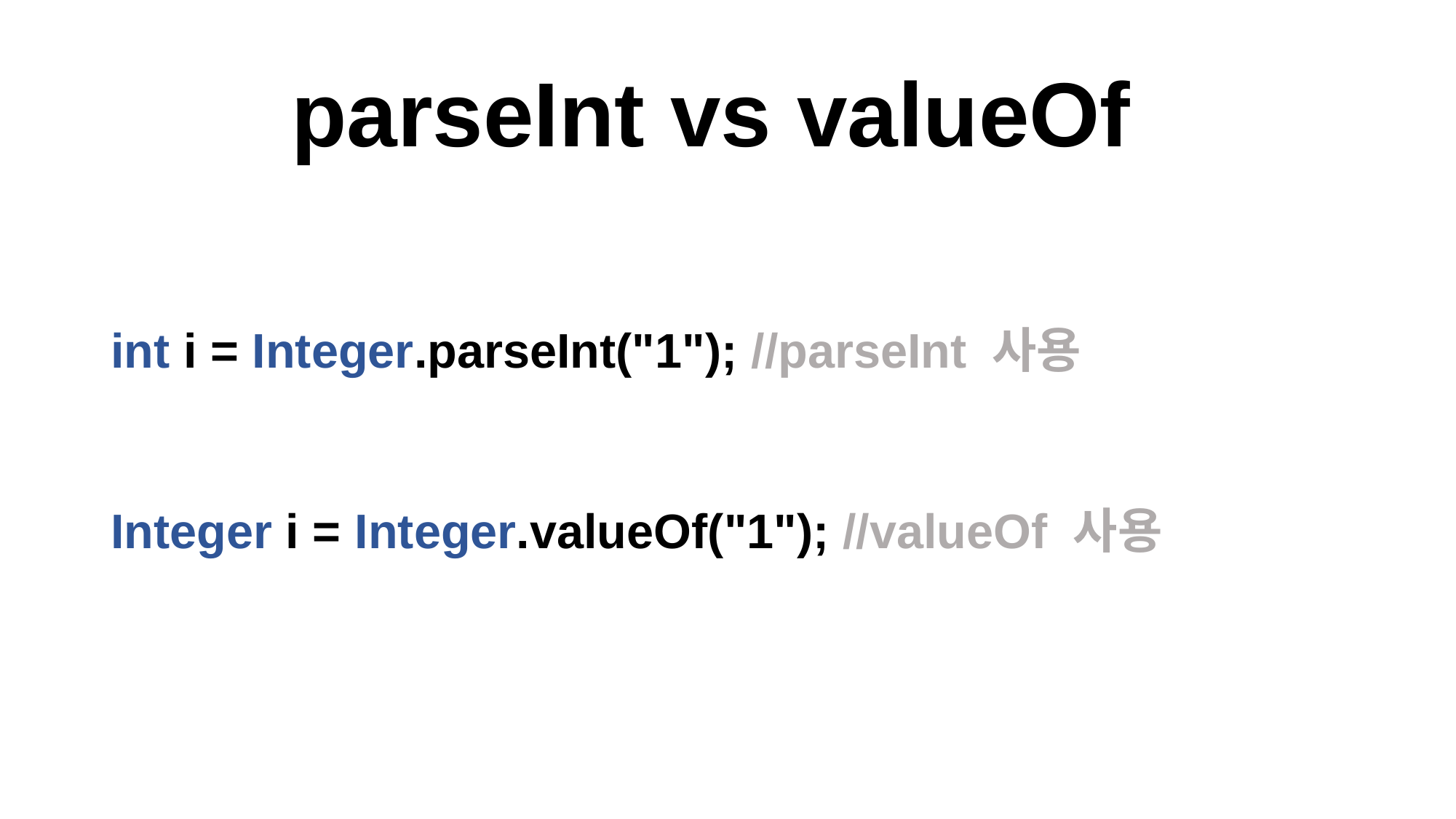

# parseInt vs valueOf
int i = Integer.parseInt("1"); //parseInt 사용
Integer i = Integer.valueOf("1"); //valueOf 사용